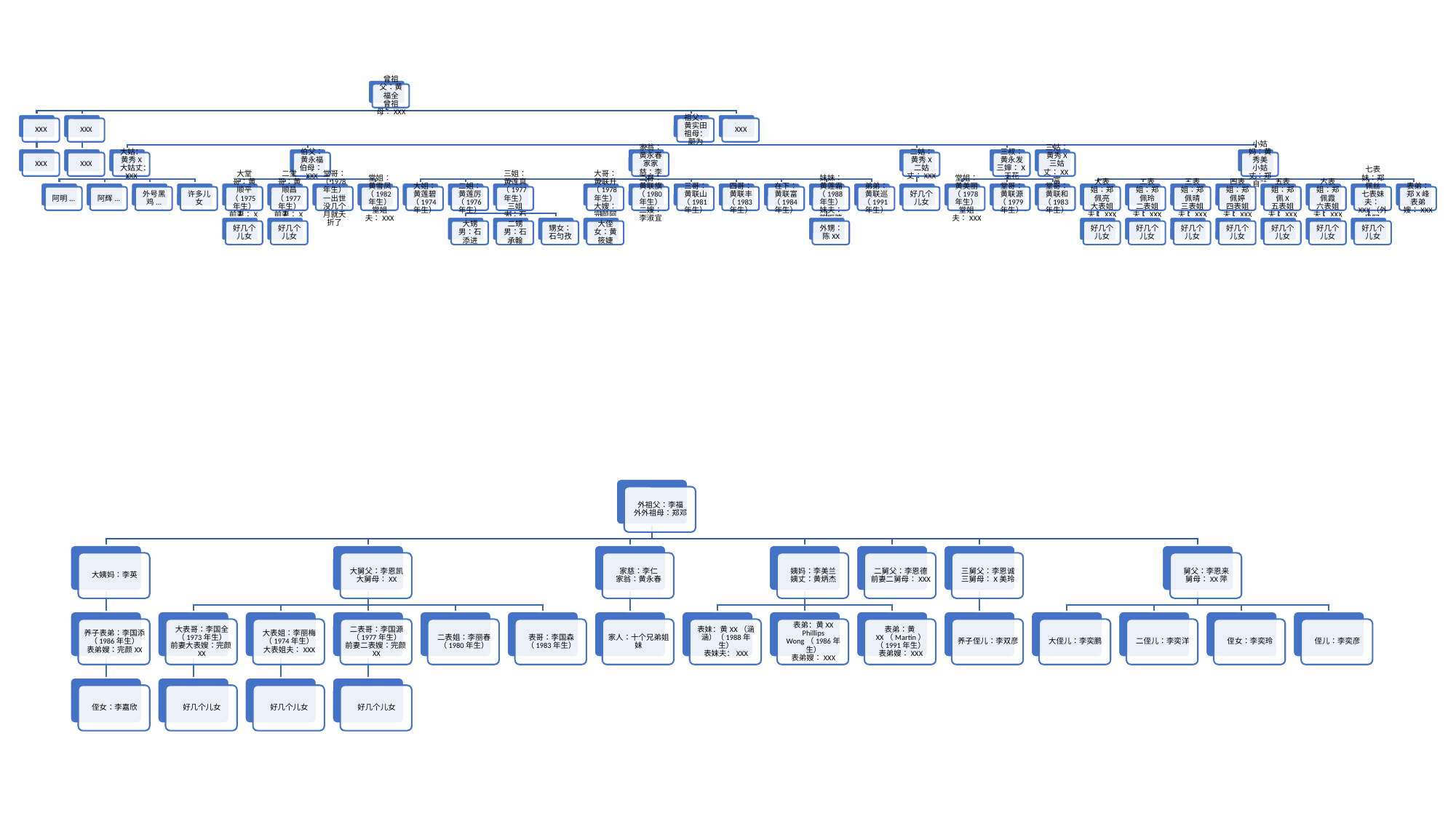

曾祖父：黄福全
曾祖母：XXX
XXX
XXX
XXX
XXX
祖父：黄实田
祖母：颜为
大姑：黄秀X
大姑丈：XXX
阿明...
阿辉...
外号黑鸡...
许多儿女
伯父：黄永福
伯母：XXX
大堂哥：黄顺平（1975年生）
前妻：X奕好
好几个儿女
二堂哥：黄顺昌（1977年生）
前妻：X美珠
好几个儿女
堂哥：（1978年生）一出世没几个月就夭折了
堂姐：黄雪凤（1982年生）
堂姐夫：XXX
家翁：黄永春
家家慈：李仁
大姐：黄莲碧（1974年生）
二姐：黄莲厉（1976年生）
三姐：黄莲真（1977年生）
三姐夫：石志诚
大甥男：石添进
二甥男：石承翰
甥女：石匀孜
大哥：黄联升（1978年生）
大嫂：完颜阿梅
大侄女：黄筱婕
二哥：黄联旗（1980年生）
二嫂：李淑宜
三哥：黄联山（1981年生）
四哥：黄联丰（1983年生）
在下：黄联富（1984年生）
妹妹：黄莲霜（1988年生）
妹夫：陈振隆
外甥：陈XX
弟弟：黄联巡（1991年生）
二姑：黄秀X
二姑丈：XXX
好几个儿女
三叔：黄永发
三婶：X玉花
堂姐：黄美丽（1978年生）
堂姐夫：XXX
堂哥：黄联源（1979年生）
堂哥：黄联和（1983年生）
三姑：黄秀X
三姑丈：XX富
小姑妈：黄秀美
小姑丈：郑自动
大表姐：郑佩亮
大表姐夫：XXX
好几个儿女
二表姐：郑佩玲
二表姐夫：XXX
好几个儿女
三表姐：郑佩晴
三表姐夫：XXX
好几个儿女
四表姐：郑佩婷
四表姐夫：XXX
好几个儿女
五表姐：郑佩X
五表姐夫：XXX
好几个儿女
六表姐：郑佩霞
六表姐夫：XXX
好几个儿女
七表妹：郑佩丝
七表妹夫：XXX（外号阿B）
好几个儿女
表弟：郑X峰
表弟嫂：XXX
XXX
外祖父：李福
外外祖母：郑邓
大姨妈：李英
养子表弟：李国添（1986年生）
表弟嫂：完颜XX
侄女：李嘉欣
大舅父：李恩凯
大舅母：XX
大表哥：李国全（1973年生）
前妻大表嫂：完颜XX
好几个儿女
大表姐：李丽梅（1974年生）
大表姐夫：XXX
好几个儿女
二表哥：李国源（1977年生）
前妻二表嫂：完颜XX
好几个儿女
二表姐：李丽春（1980年生）
表哥：李国森（1983年生）
家慈：李仁
家翁：黄永春
家人：十个兄弟姐妹
姨妈：李美兰
姨丈：黄炳杰
表妹：黄XX（涵涵）（1988年生）
表妹夫：XXX
表弟：黄XX Phillips Wong（1986年生）
表弟嫂：XXX
表弟：黄XX（Martin）（1991年生）
表弟嫂：XXX
二舅父：李恩德
前妻二舅母：XXX
三舅父：李恩诚
三舅母：X美玲
养子侄儿：李双彦
舅父：李恩来
舅母：XX萍
大侄儿：李奕鹏
二侄儿：李奕洋
侄女：李奕玲
侄儿：李奕彦